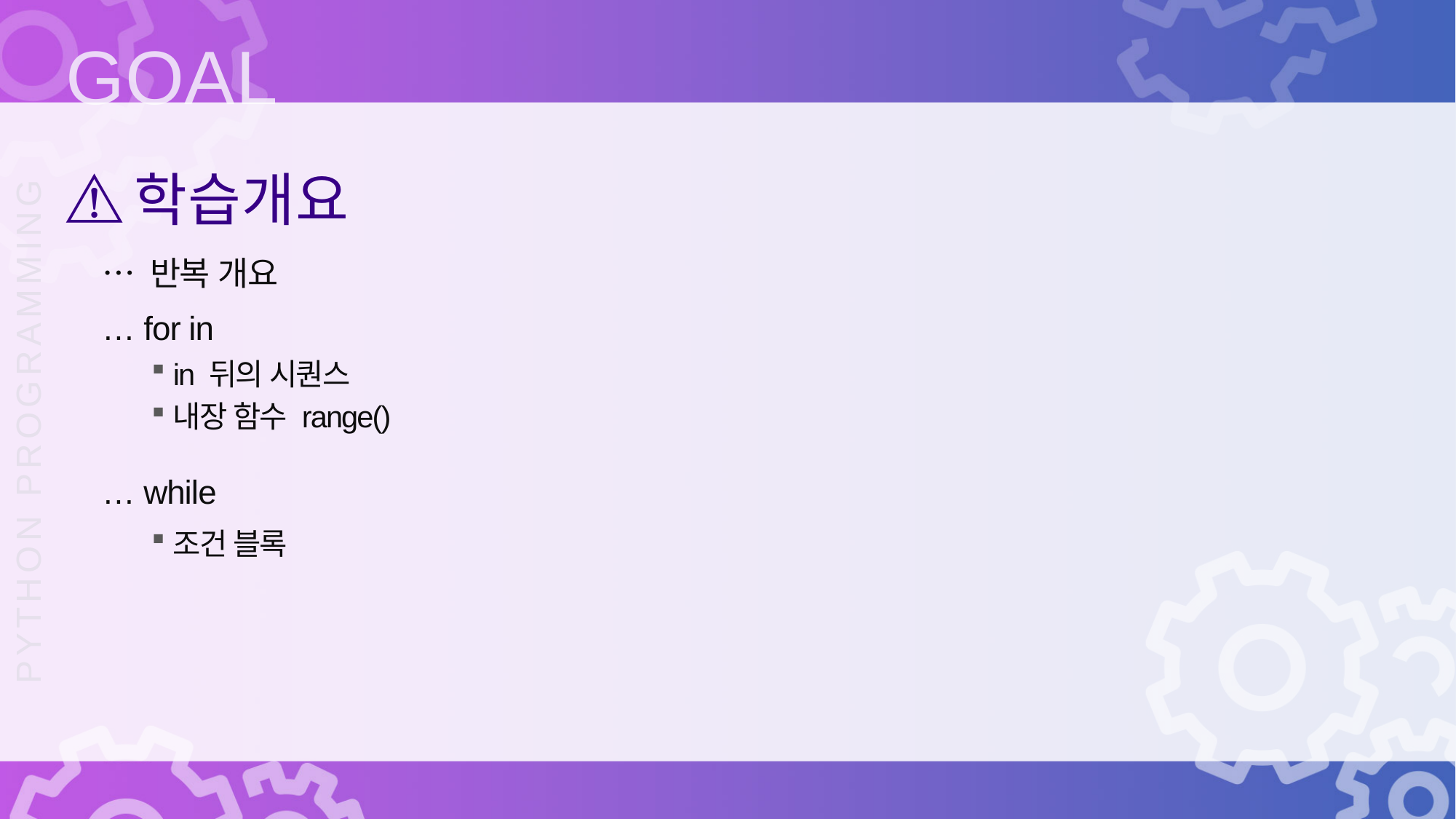

학습개요
… 반복 개요
… for in

… while
in 뒤의 시퀀스
내장 함수 range()
조건 블록